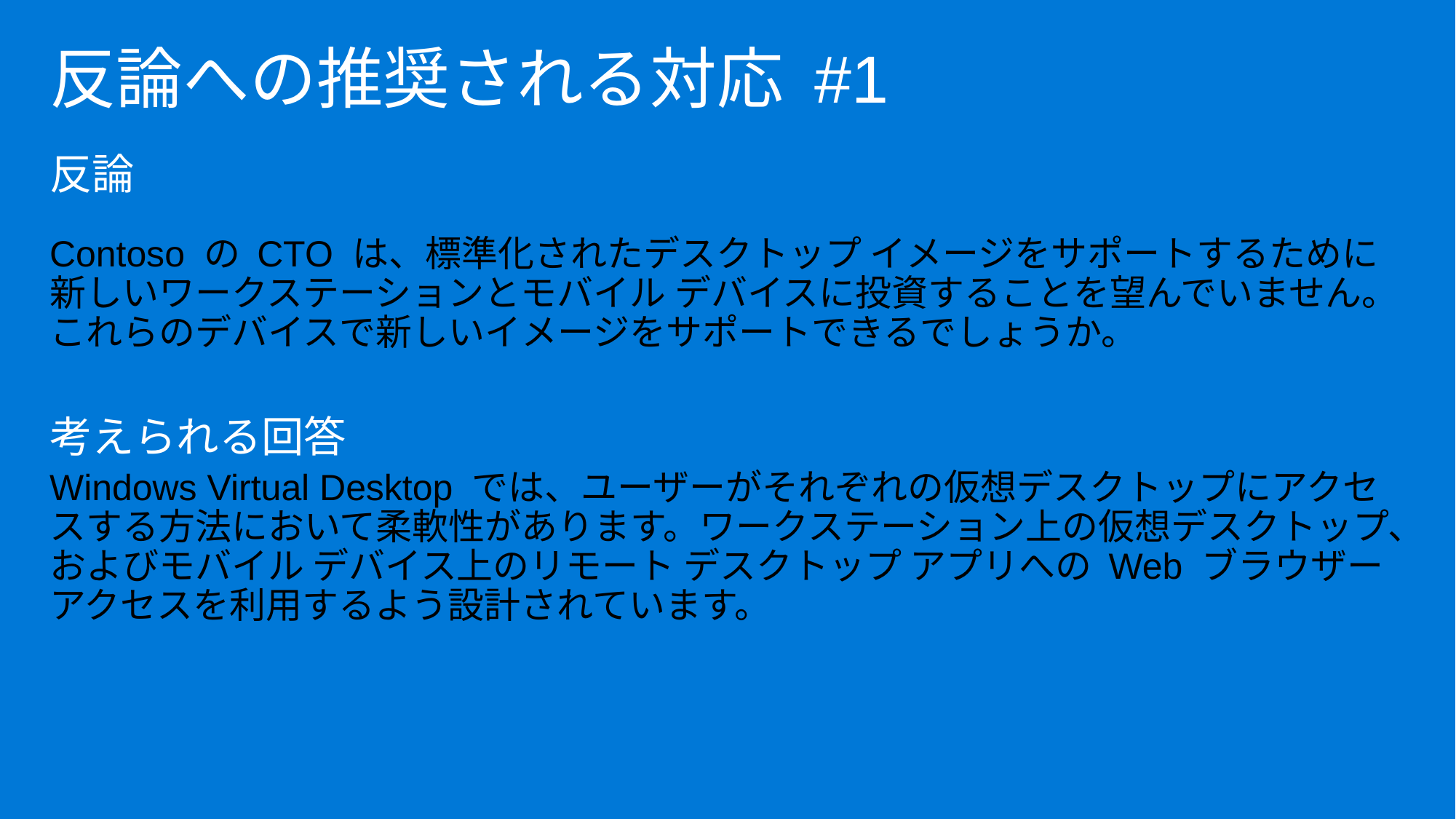

# 反論への推奨される対応 #1
反論
Contoso の CTO は、標準化されたデスクトップ イメージをサポートするために新しいワークステーションとモバイル デバイスに投資することを望んでいません。これらのデバイスで新しいイメージをサポートできるでしょうか。

考えられる回答
Windows Virtual Desktop では、ユーザーがそれぞれの仮想デスクトップにアクセスする方法において柔軟性があります。ワークステーション上の仮想デスクトップ、およびモバイル デバイス上のリモート デスクトップ アプリへの Web ブラウザー アクセスを利用するよう設計されています。